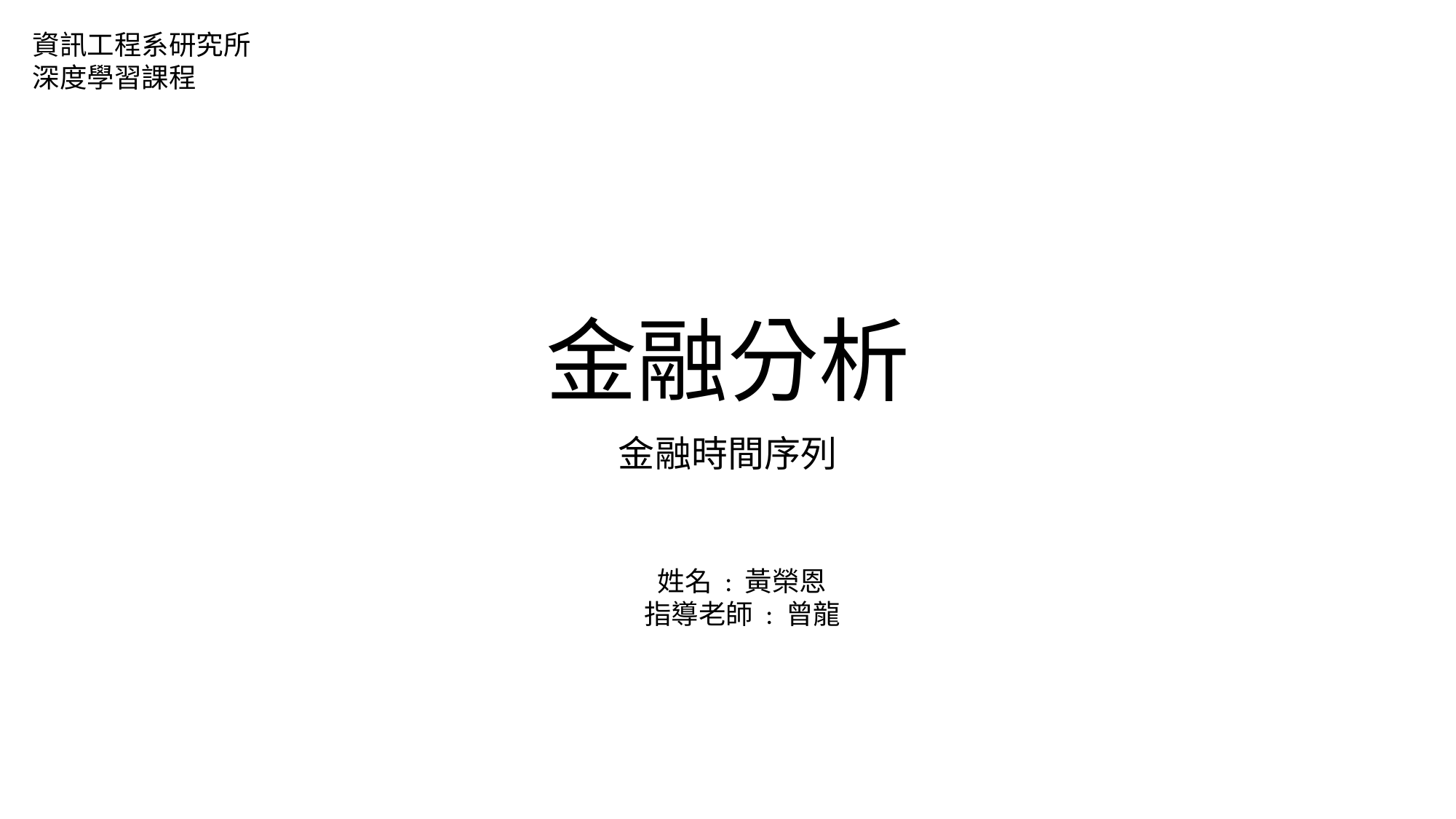

資訊工程系研究所
深度學習課程
# 金融分析
金融時間序列
姓名 : 黃榮恩
指導老師 : 曾龍